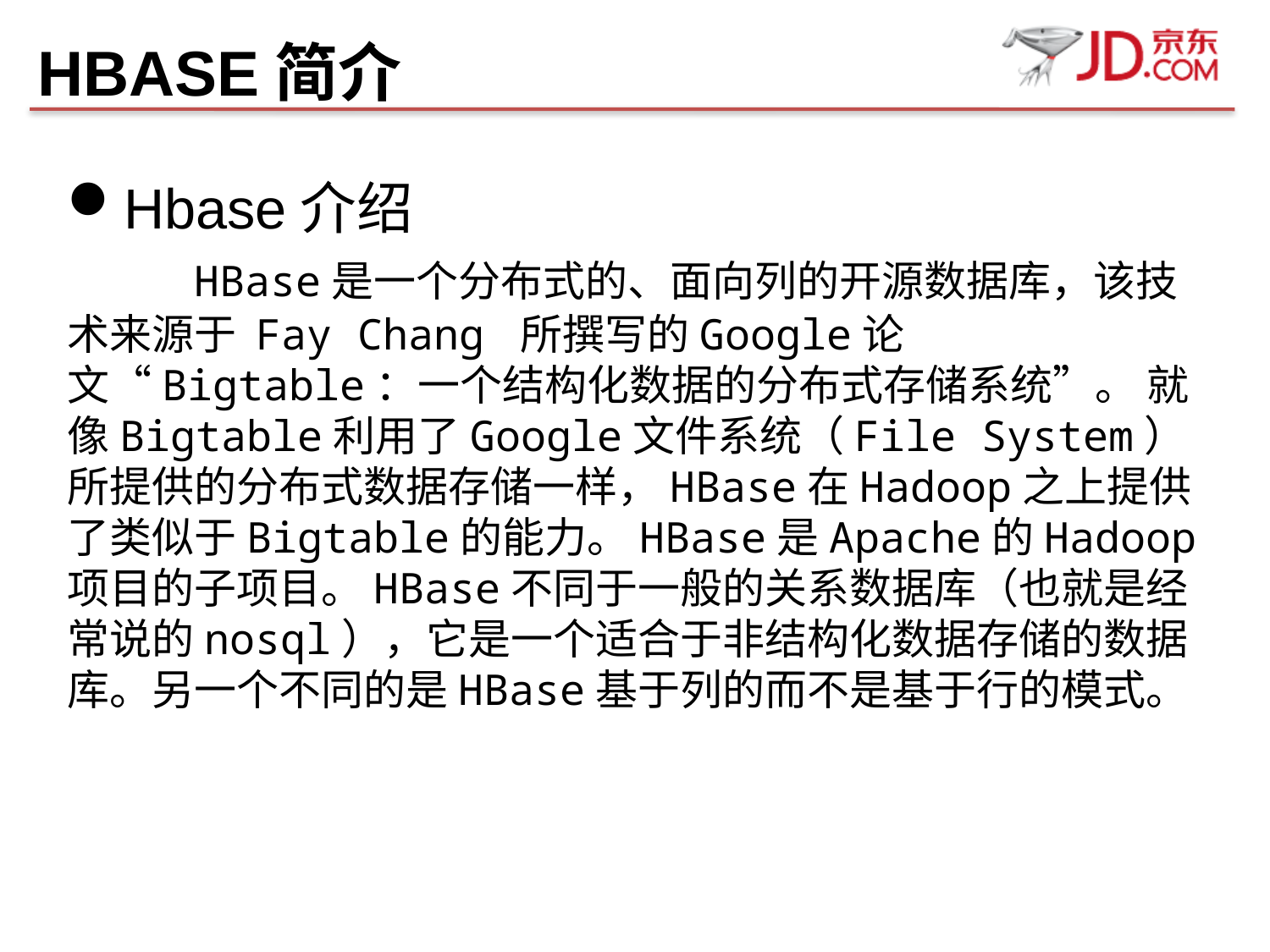

# HBASE简介
Hbase介绍
 	HBase是一个分布式的、面向列的开源数据库，该技术来源于 Fay Chang 所撰写的Google论文“Bigtable：一个结构化数据的分布式存储系统”。 就像Bigtable利用了Google文件系统（File System）所提供的分布式数据存储一样，HBase在Hadoop之上提供了类似于Bigtable的能力。HBase是Apache的Hadoop 项目的子项目。HBase不同于一般的关系数据库（也就是经常说的nosql），它是一个适合于非结构化数据存储的数据库。另一个不同的是HBase基于列的而不是基于行的模式。